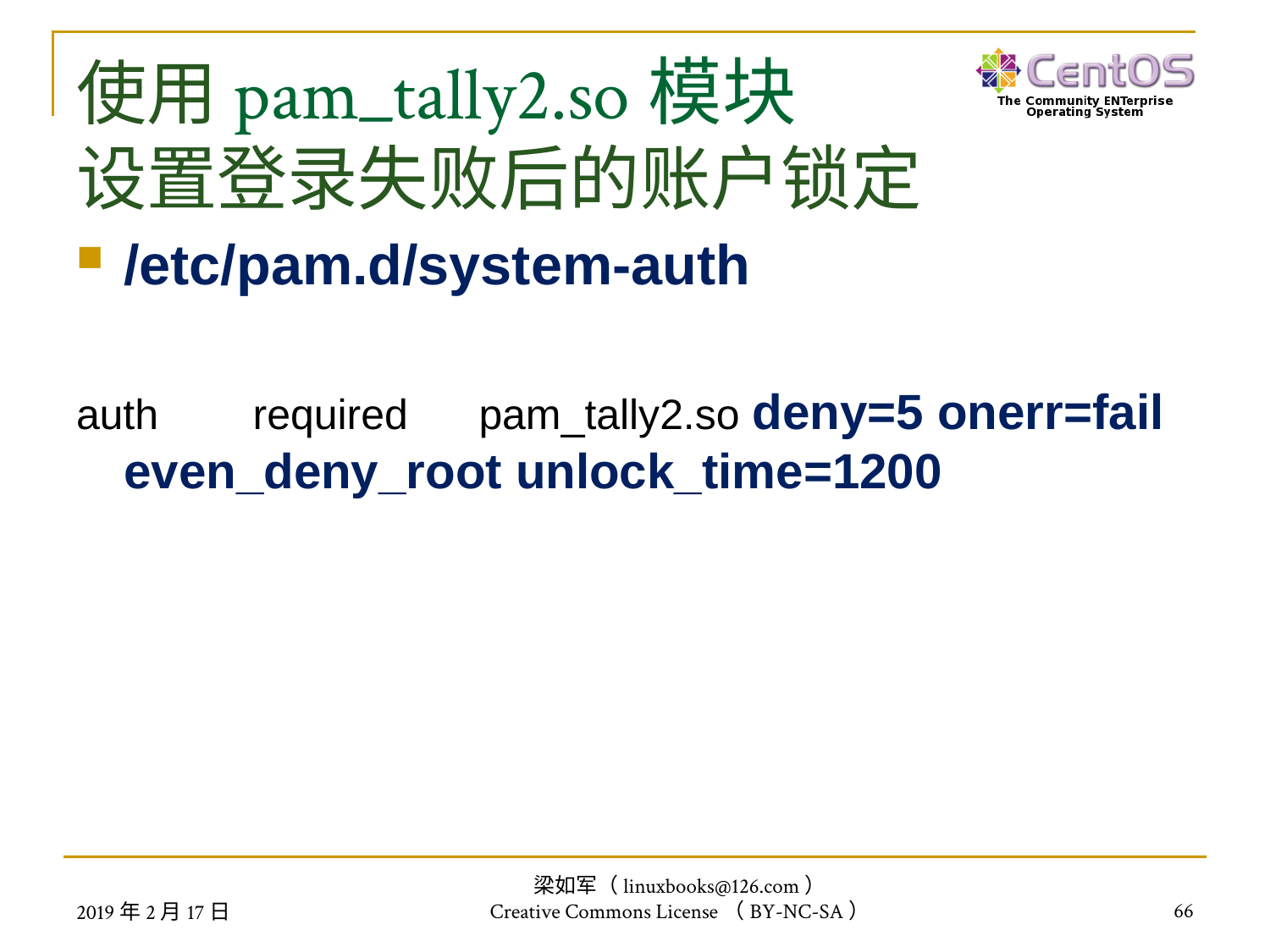

# 使用pam_tally2.so模块 设置登录失败后的账户锁定
/etc/pam.d/system-auth

auth        required      pam_tally2.so deny=5 onerr=fail even_deny_root unlock_time=1200
梁如军（linuxbooks@126.com）
Creative Commons License（BY-NC-SA）
2019年2月17日
66